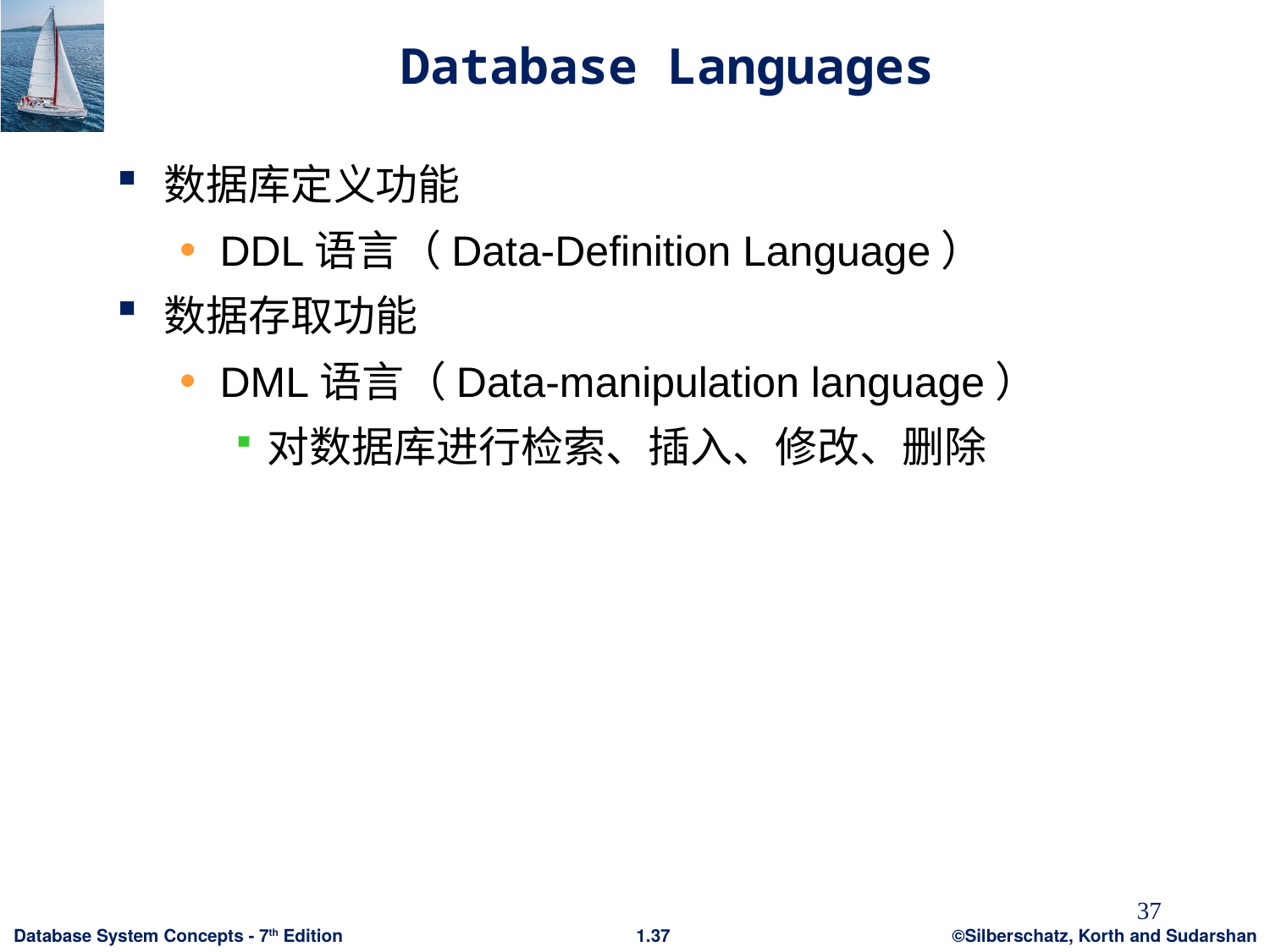

37
# Database Languages
数据库定义功能
DDL语言（Data-Definition Language）
数据存取功能
DML语言（Data-manipulation language）
对数据库进行检索、插入、修改、删除